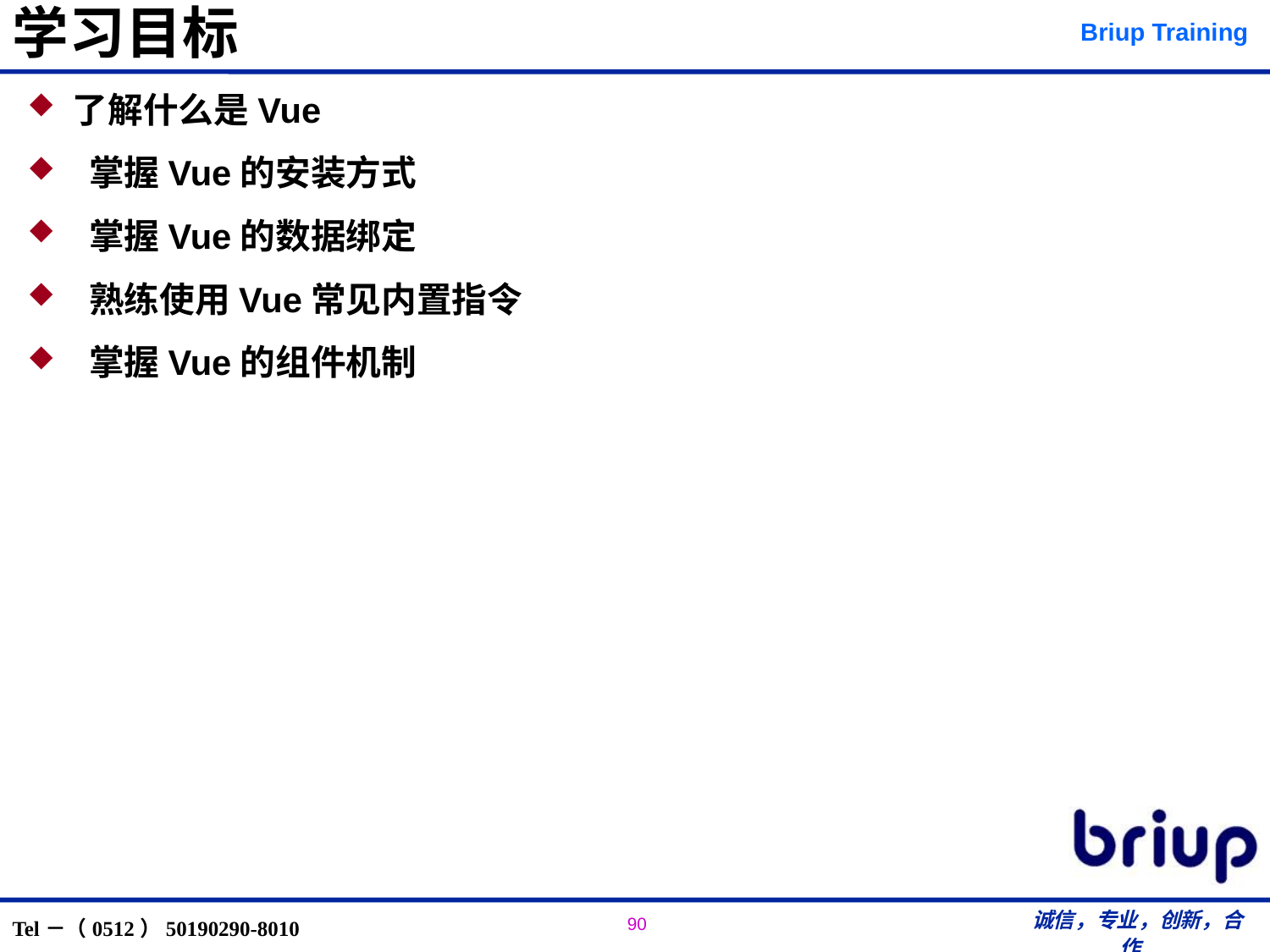

# 学习目标
了解什么是Vue
 掌握Vue的安装方式
 掌握Vue的数据绑定
 熟练使用Vue常见内置指令
 掌握Vue的组件机制